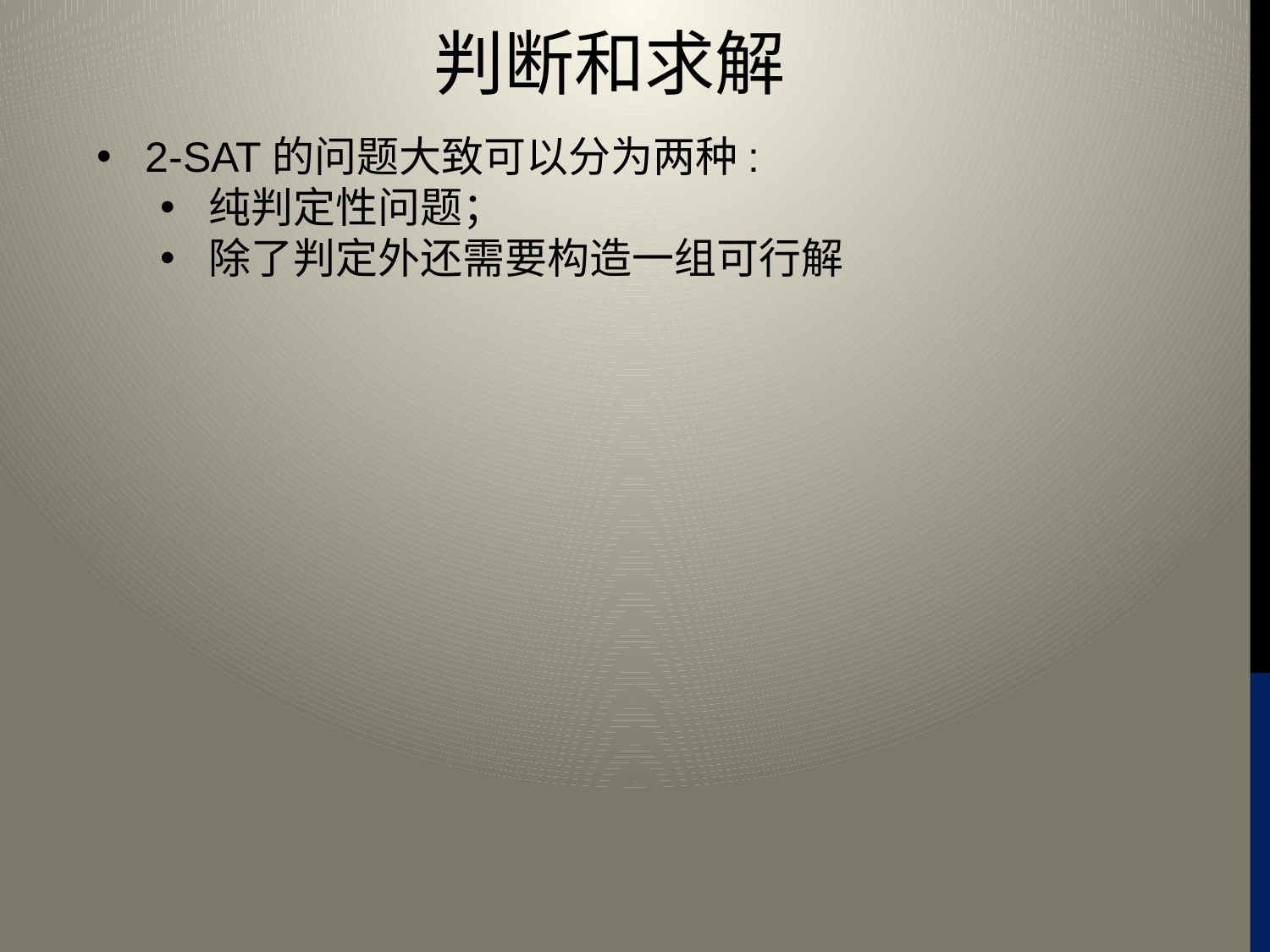

# 判断和求解

2-SAT的问题大致可以分为两种:
纯判定性问题；
除了判定外还需要构造一组可行解